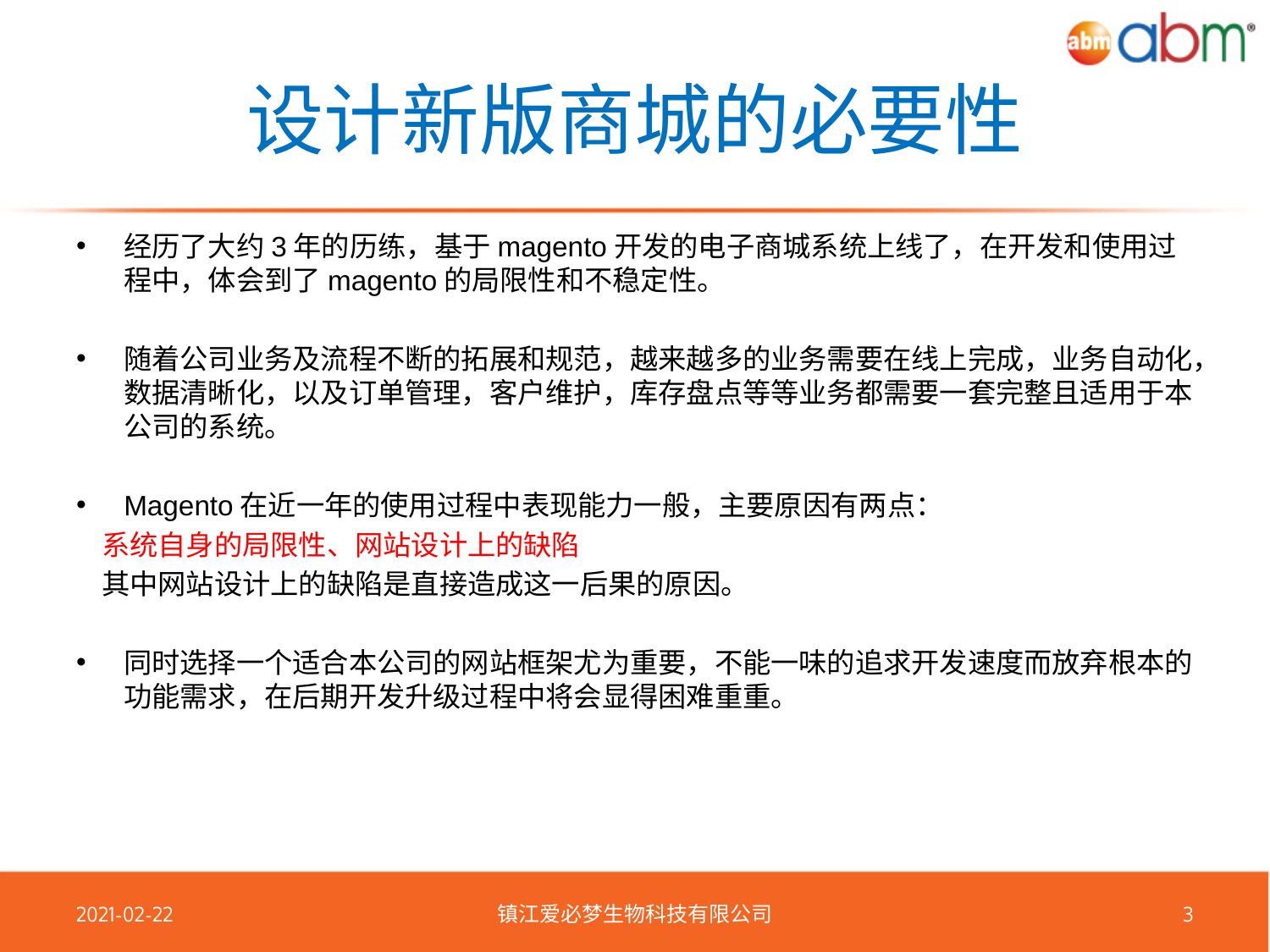

# 设计新版商城的必要性
经历了大约3年的历练，基于magento开发的电子商城系统上线了，在开发和使用过程中，体会到了magento的局限性和不稳定性。

随着公司业务及流程不断的拓展和规范，越来越多的业务需要在线上完成，业务自动化，数据清晰化，以及订单管理，客户维护，库存盘点等等业务都需要一套完整且适用于本公司的系统。

Magento在近一年的使用过程中表现能力一般，主要原因有两点：
   系统自身的局限性、网站设计上的缺陷
   其中网站设计上的缺陷是直接造成这一后果的原因。

同时选择一个适合本公司的网站框架尤为重要，不能一味的追求开发速度而放弃根本的功能需求，在后期开发升级过程中将会显得困难重重。
2021-02-22
镇江爱必梦生物科技有限公司
3